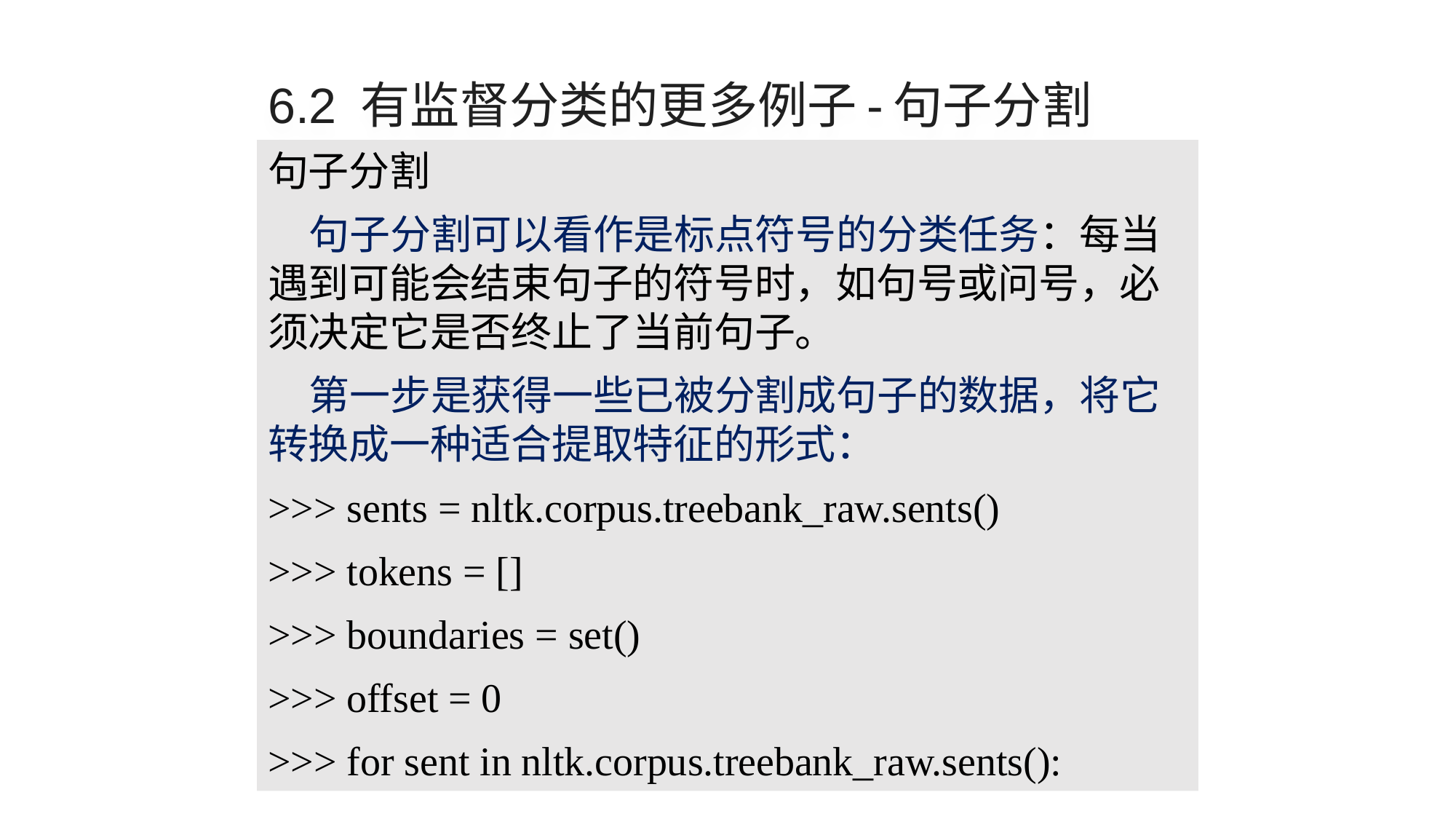

# 6.2 有监督分类的更多例子-句子分割
句子分割
句子分割可以看作是标点符号的分类任务：每当遇到可能会结束句子的符号时，如句号或问号，必须决定它是否终止了当前句子。
第一步是获得一些已被分割成句子的数据，将它转换成一种适合提取特征的形式：
>>> sents = nltk.corpus.treebank_raw.sents()
>>> tokens = []
>>> boundaries = set()
>>> offset = 0
>>> for sent in nltk.corpus.treebank_raw.sents():